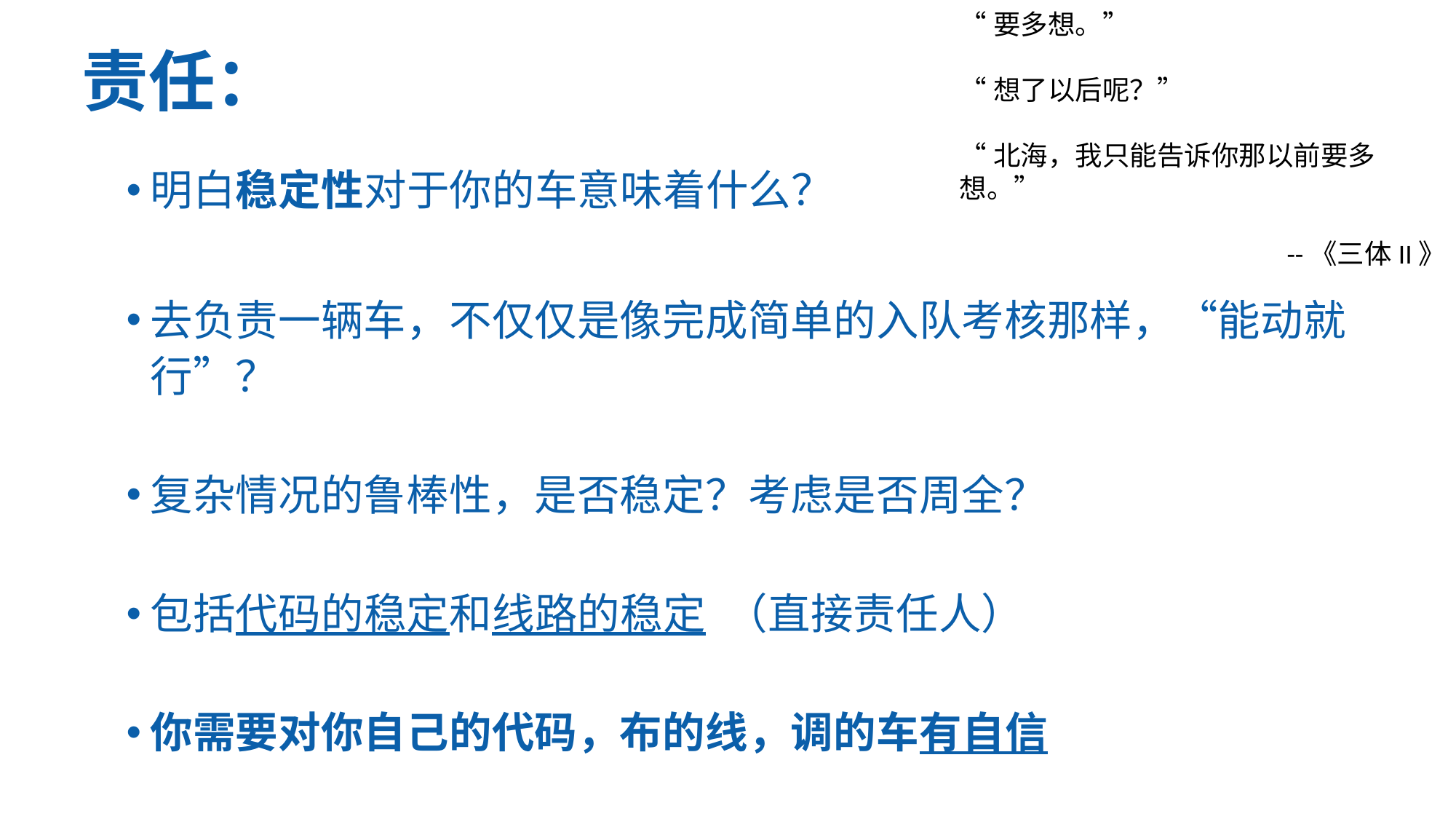

“要多想。”

“想了以后呢？”

“北海，我只能告诉你那以前要多想。”

			--《三体II》
# 责任：
明白稳定性对于你的车意味着什么？

去负责一辆车，不仅仅是像完成简单的入队考核那样，“能动就行”？

复杂情况的鲁棒性，是否稳定？考虑是否周全？

包括代码的稳定和线路的稳定  （直接责任人）

你需要对你自己的代码，布的线，调的车有自信